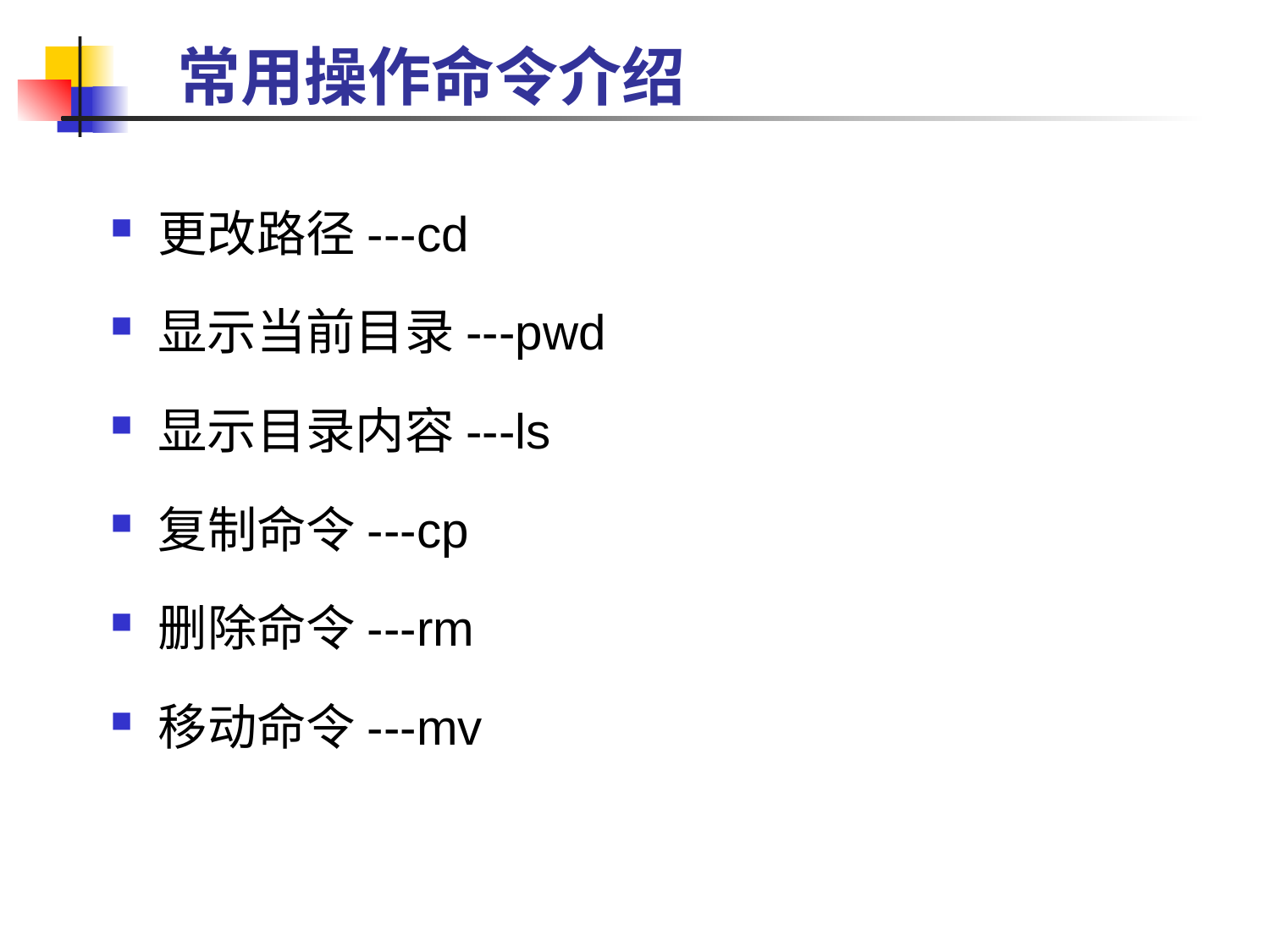

# 常用操作命令介绍
更改路径---cd
显示当前目录---pwd
显示目录内容---ls
复制命令---cp
删除命令---rm
移动命令---mv